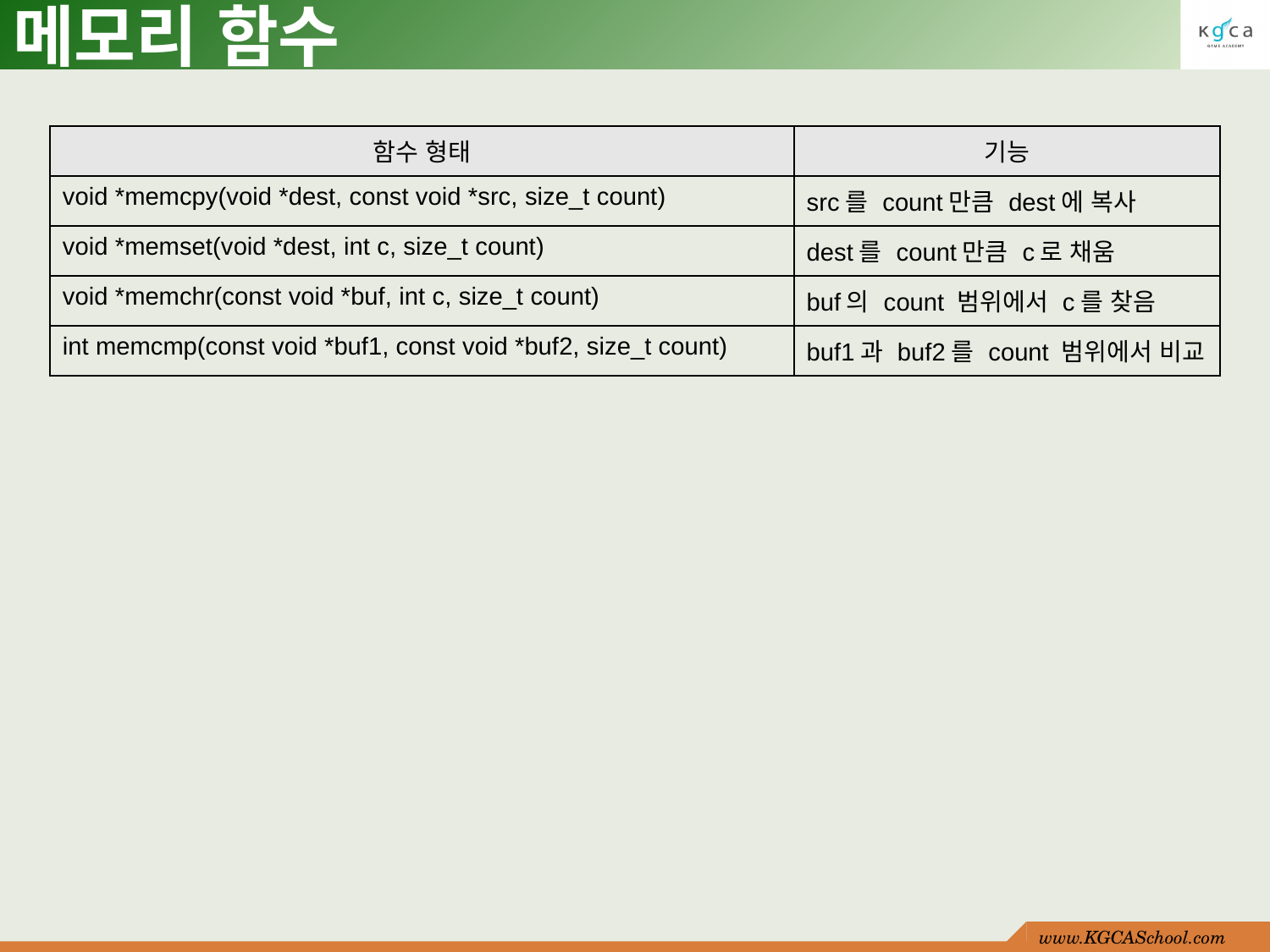

# 메모리 함수
| 함수 형태 | 기능 |
| --- | --- |
| void \*memcpy(void \*dest, const void \*src, size\_t count) | src를 count만큼 dest에 복사 |
| void \*memset(void \*dest, int c, size\_t count) | dest를 count만큼 c로 채움 |
| void \*memchr(const void \*buf, int c, size\_t count) | buf의 count 범위에서 c를 찾음 |
| int memcmp(const void \*buf1, const void \*buf2, size\_t count) | buf1과 buf2를 count 범위에서 비교 |